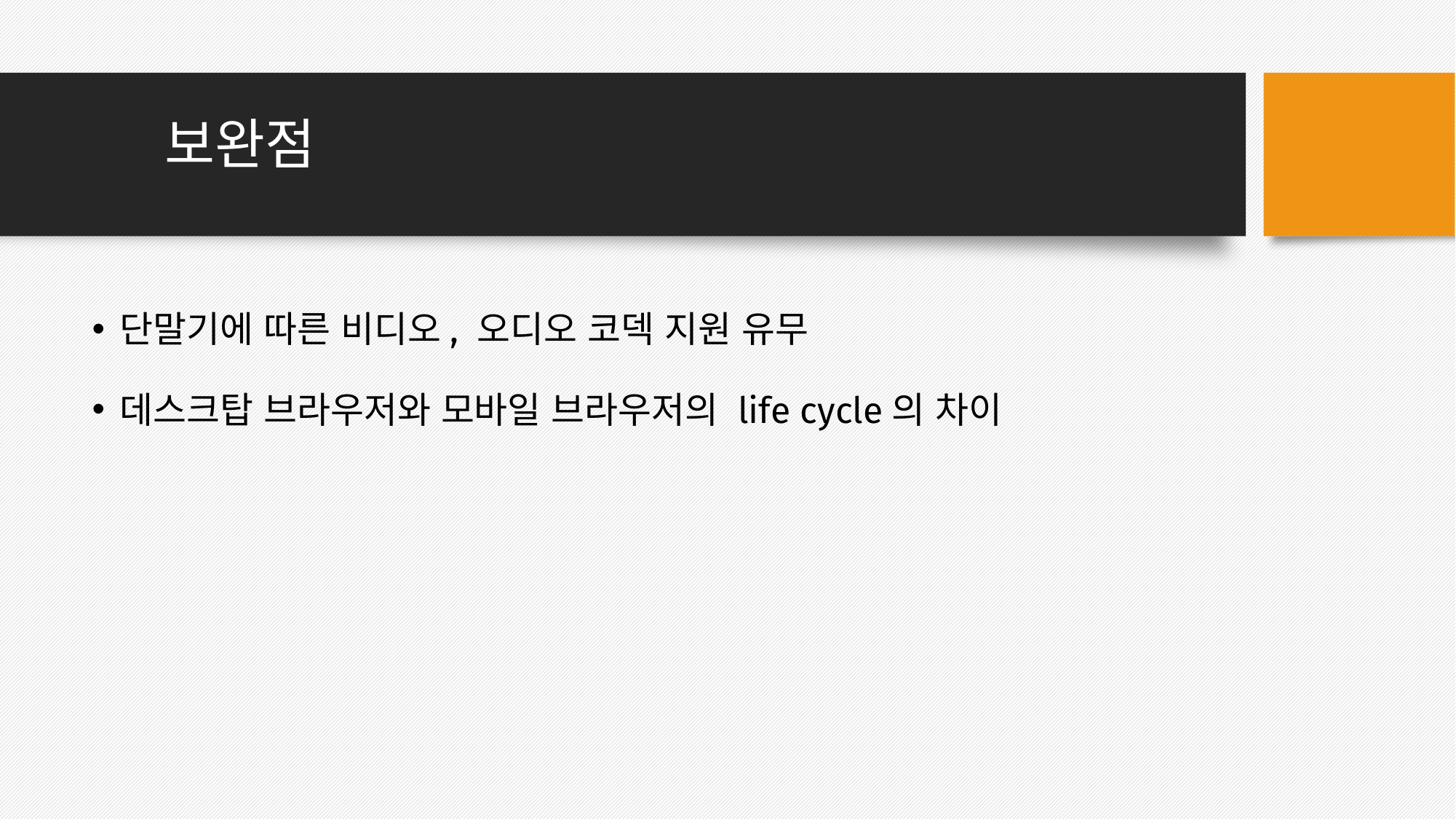

# 보완점
단말기에 따른 비디오, 오디오 코덱 지원 유무
데스크탑 브라우저와 모바일 브라우저의 life cycle의 차이